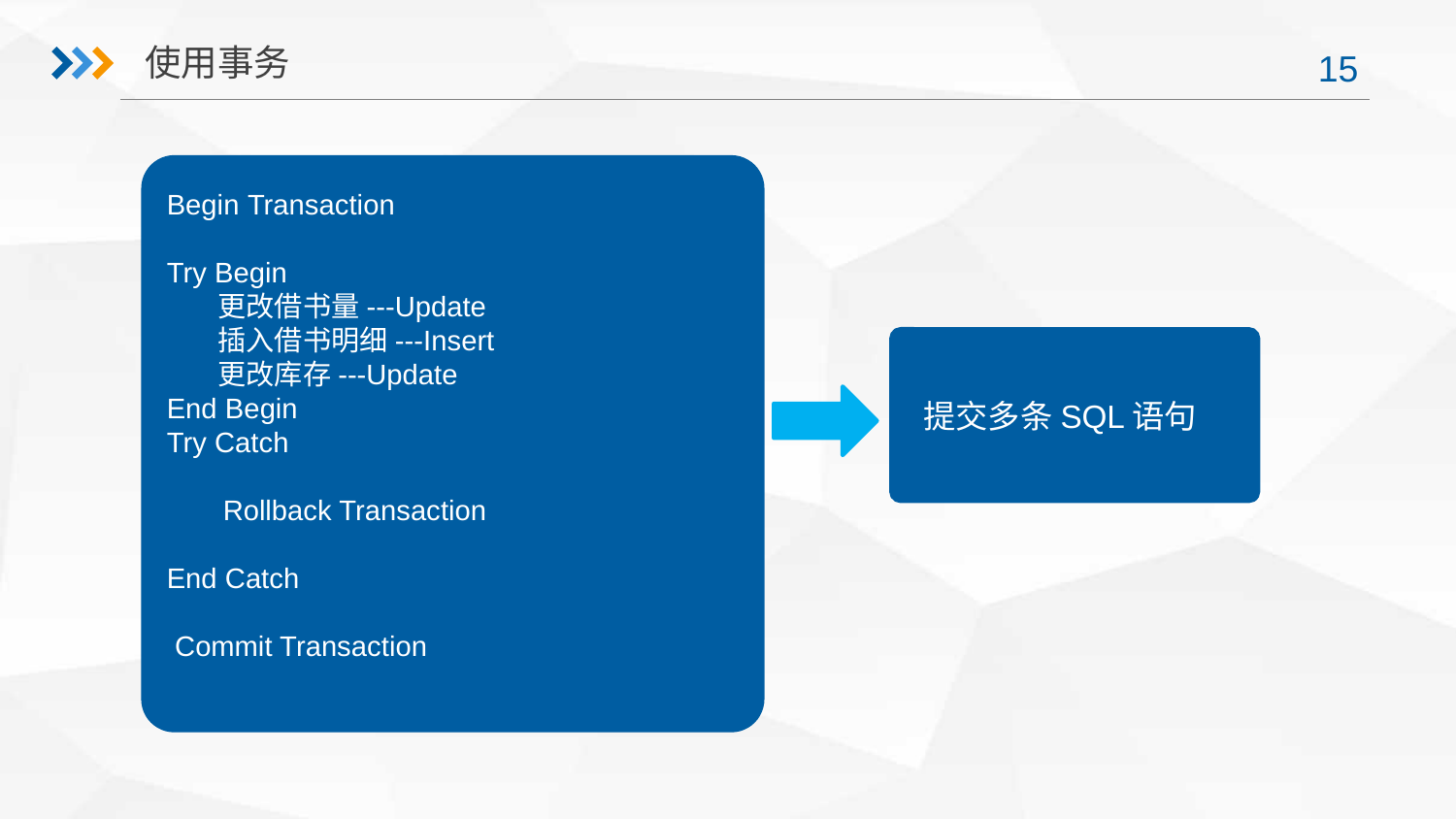

使用事务
Begin Transaction

Try Begin
       更改借书量---Update
       插入借书明细---Insert
       更改库存---Update
End Begin
Try Catch

       Rollback Transaction

End Catch

 Commit Transaction

 提交多条SQL语句